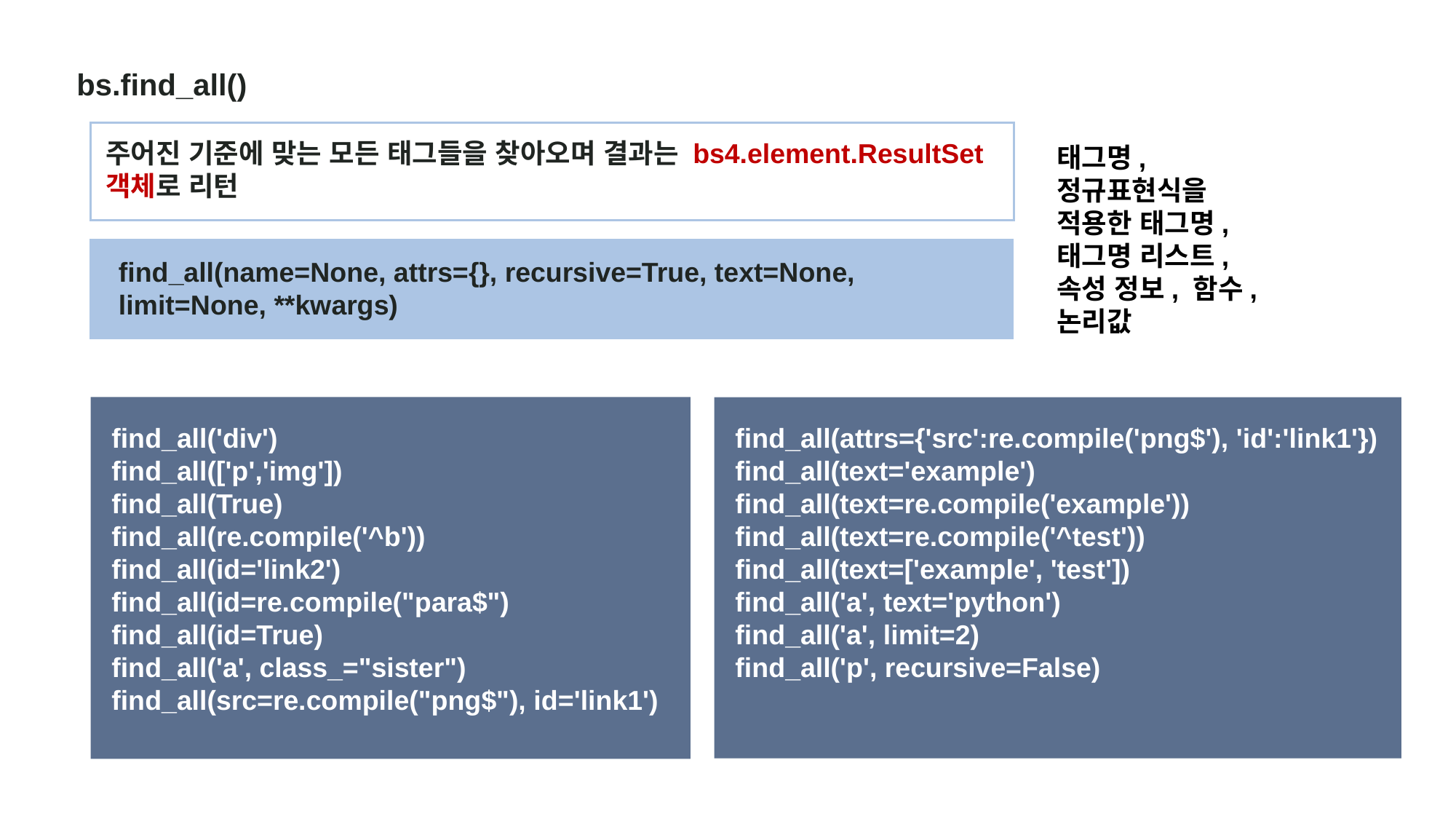

bs.find_all()

주어진 기준에 맞는 모든 태그들을 찾아오며 결과는 bs4.element.ResultSet 객체로 리턴
태그명, 정규표현식을 적용한 태그명, 태그명 리스트, 속성 정보, 함수, 논리값

find_all(name=None, attrs={}, recursive=True, text=None, limit=None, **kwargs)

find_all(attrs={'src':re.compile('png$'), 'id':'link1'})
find_all(text='example')
find_all(text=re.compile('example'))
find_all(text=re.compile('^test'))
find_all(text=['example', 'test'])
find_all('a', text='python')
find_all('a', limit=2)
find_all('p', recursive=False)
find_all('div')
find_all(['p','img'])
find_all(True)
find_all(re.compile('^b'))
find_all(id='link2')
find_all(id=re.compile("para$")
find_all(id=True)
find_all('a', class_="sister")
find_all(src=re.compile("png$"), id='link1')